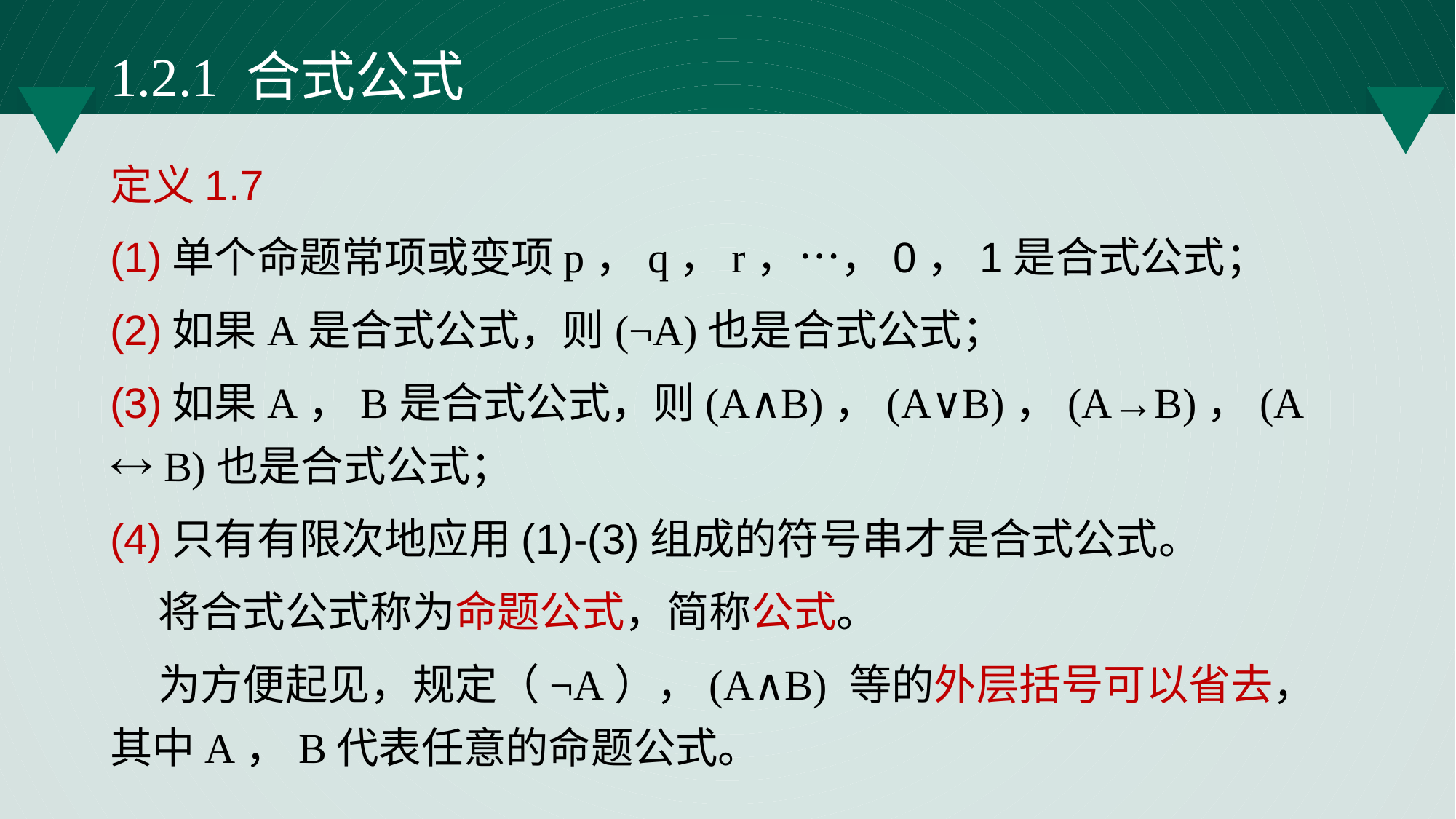

# 1.2.1 合式公式
定义1.7
(1)单个命题常项或变项p，q，r，…，0，1是合式公式；
(2)如果A是合式公式，则(¬A)也是合式公式；
(3)如果A，B是合式公式，则(A∧B)，(A∨B)，(A→B)，(A ↔ B)也是合式公式；
(4)只有有限次地应用(1)-(3)组成的符号串才是合式公式。
    将合式公式称为命题公式，简称公式。
    为方便起见，规定（¬A），(A∧B) 等的外层括号可以省去，其中A，B代表任意的命题公式。